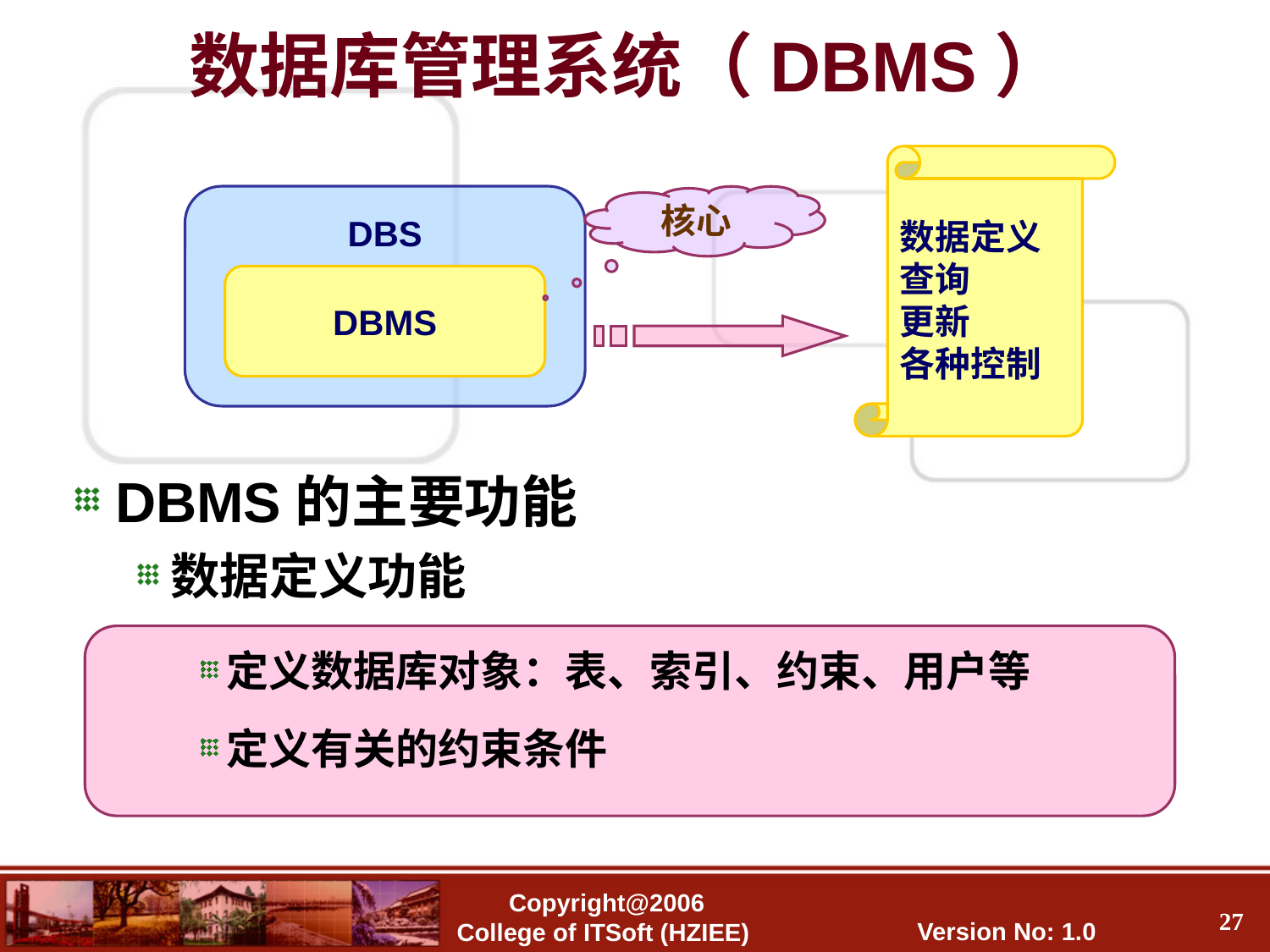

# 数据库管理系统（DBMS）
数据定义
查询
更新
各种控制
DBS

核心
DBMS

DBMS的主要功能
数据定义功能
定义数据库对象：表、索引、约束、用户等
定义有关的约束条件